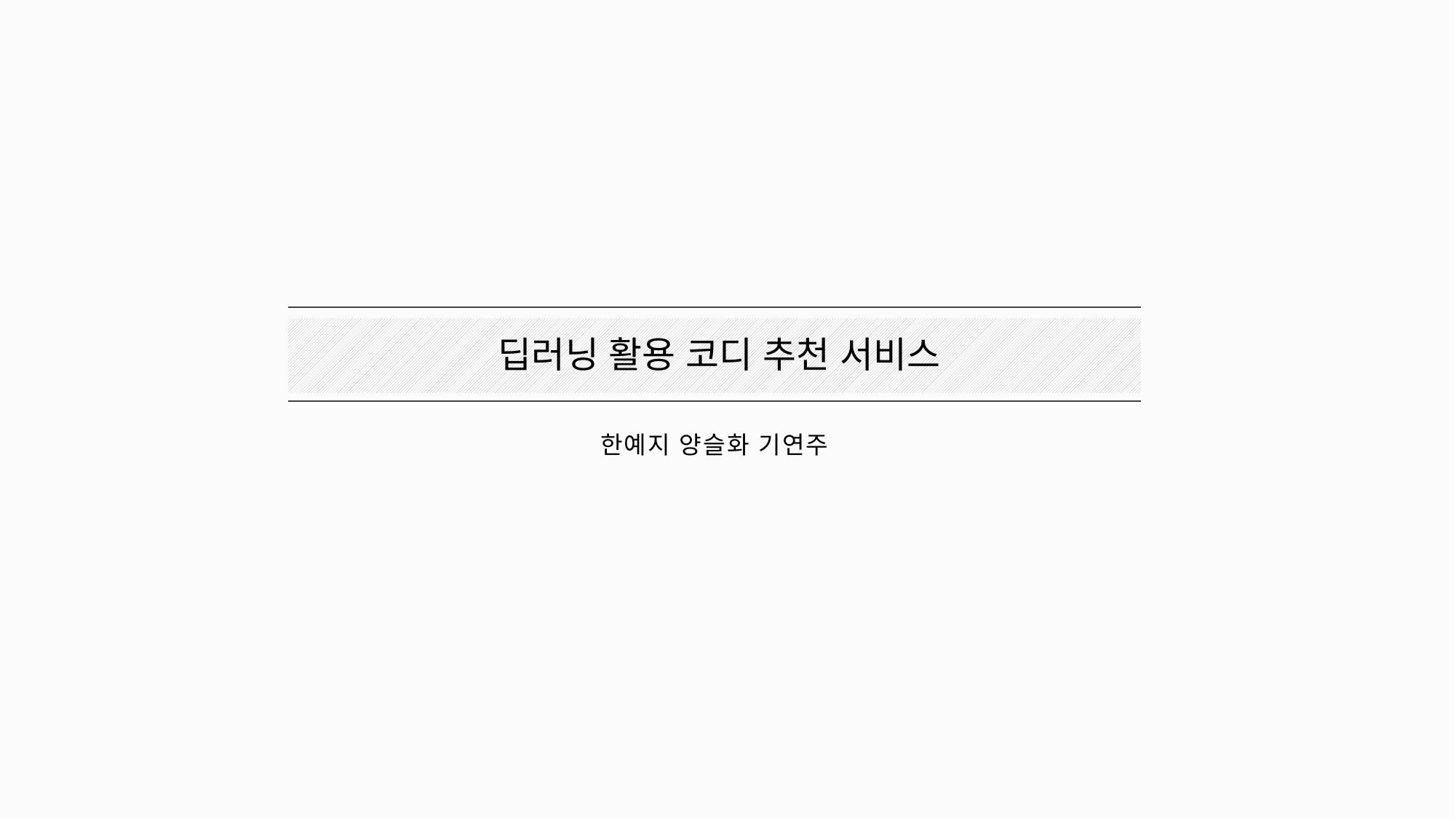

딥러닝 활용 코디 추천 서비스
한예지 양슬화 기연주